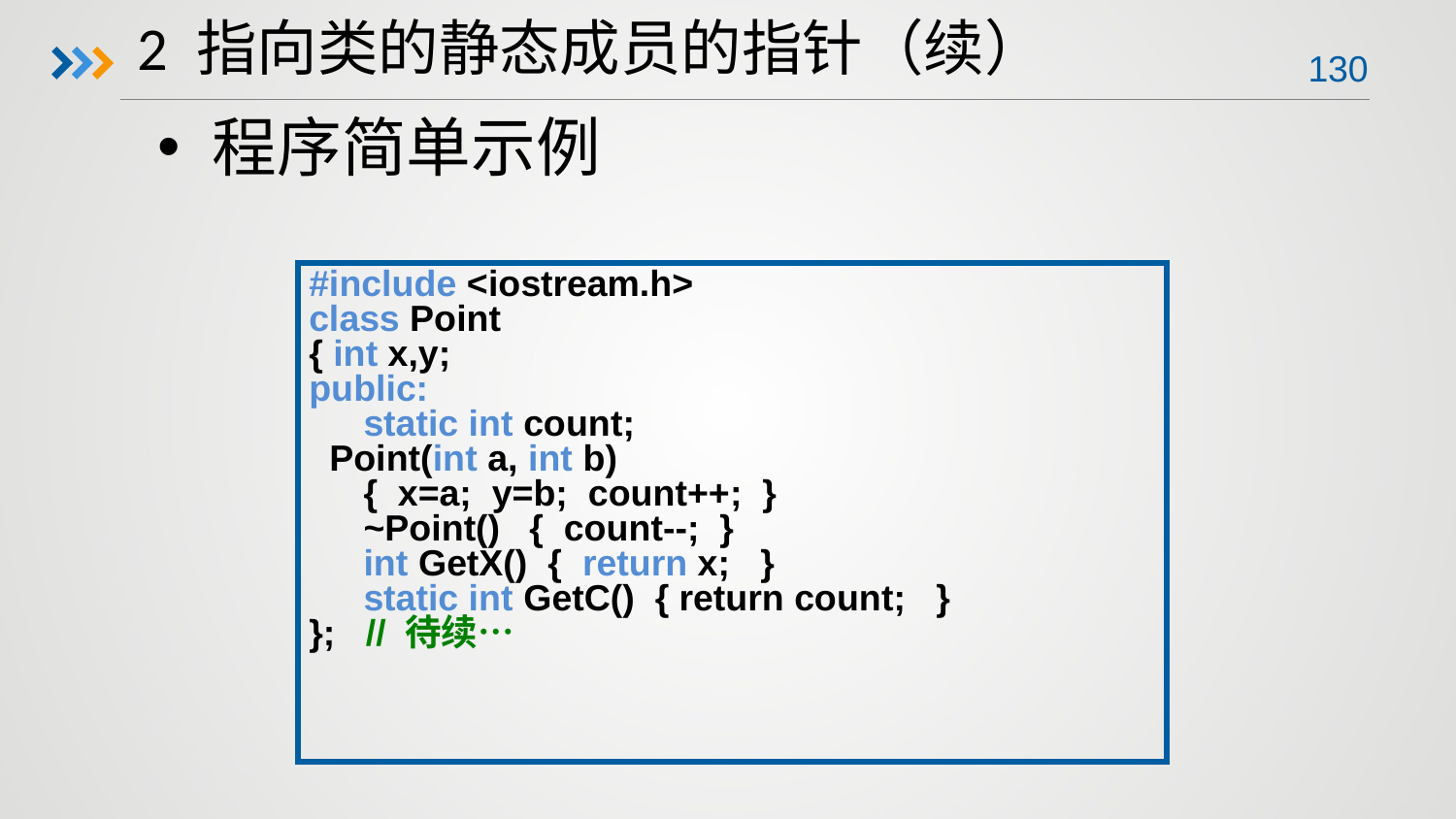

2 指向类的静态成员的指针（续）
程序简单示例
#include <iostream.h>
class Point
{ int x,y;
public:
	static int count;
  Point(int a, int b)
	{  x=a;  y=b;  count++;  }
	~Point()	  {  count--;  }
	int GetX()  {  return x;   }
	static int GetC()  { return count;   }
};   // 待续…